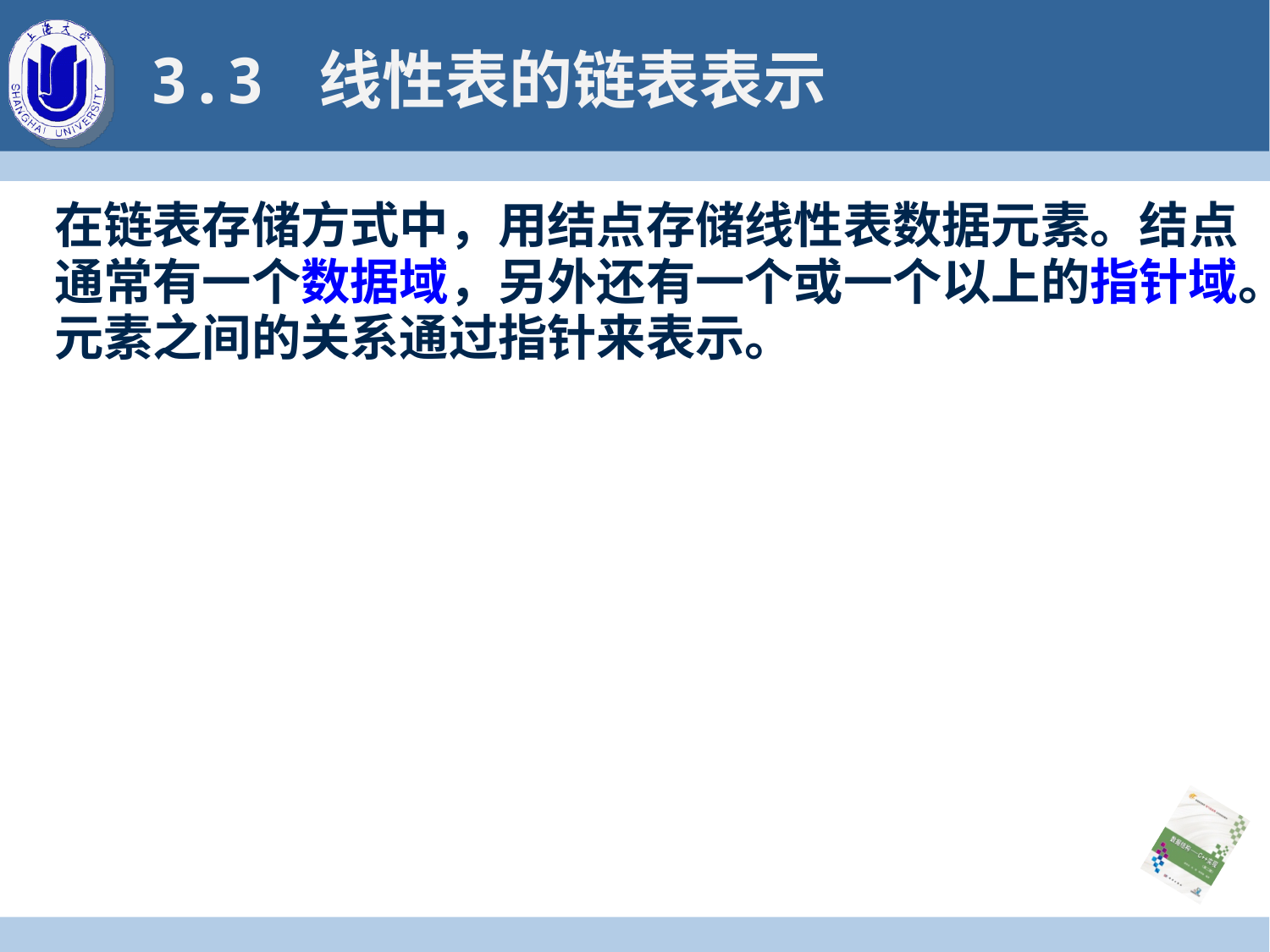

# 3.3 线性表的链表表示
在链表存储方式中，用结点存储线性表数据元素。结点通常有一个数据域，另外还有一个或一个以上的指针域。元素之间的关系通过指针来表示。